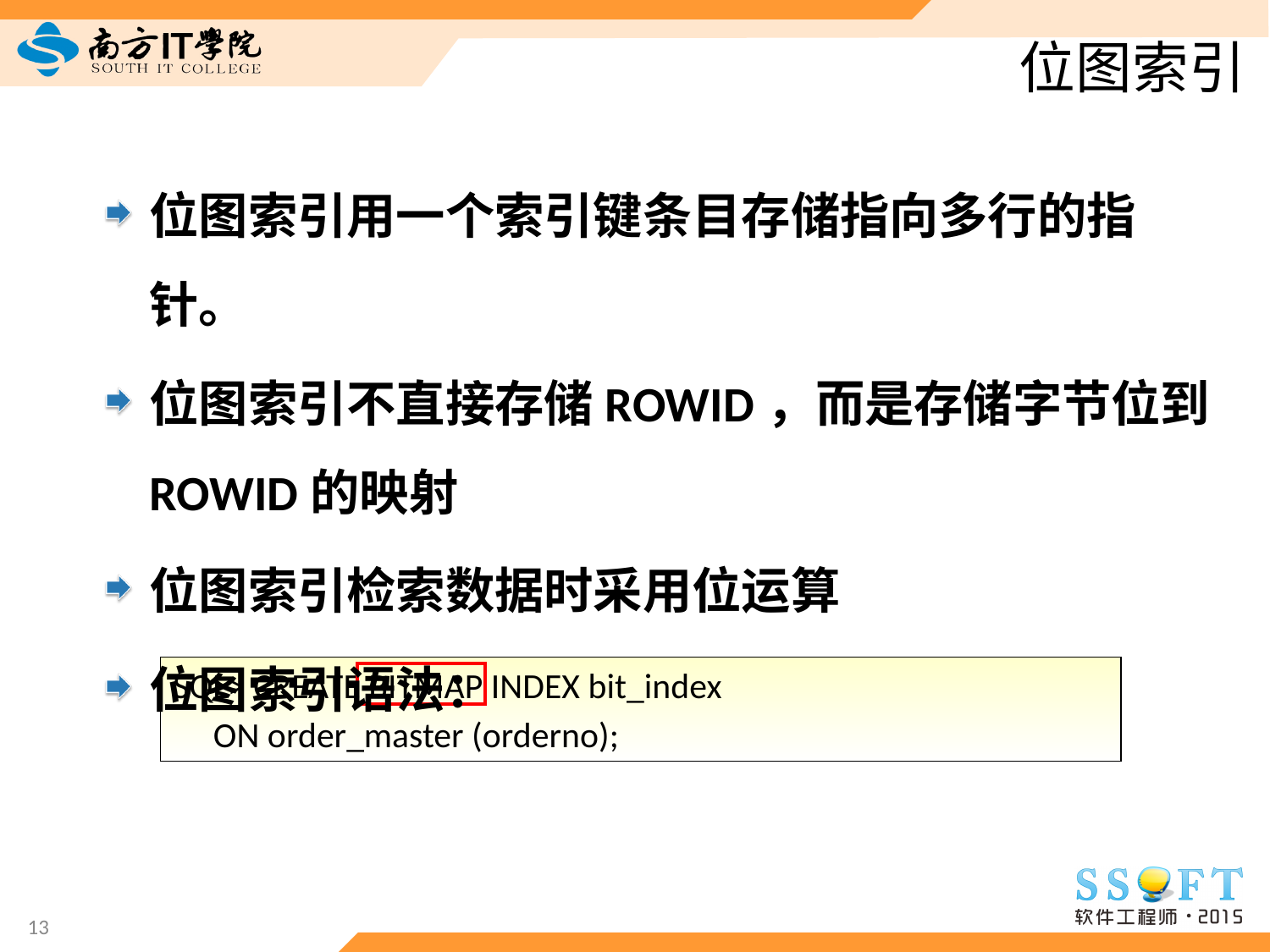

# 位图索引
位图索引用一个索引键条目存储指向多行的指针。
位图索引不直接存储ROWID，而是存储字节位到ROWID的映射
位图索引检索数据时采用位运算
位图索引语法：
SQL> CREATE BITMAP INDEX bit_index
     ON order_master (orderno);

13